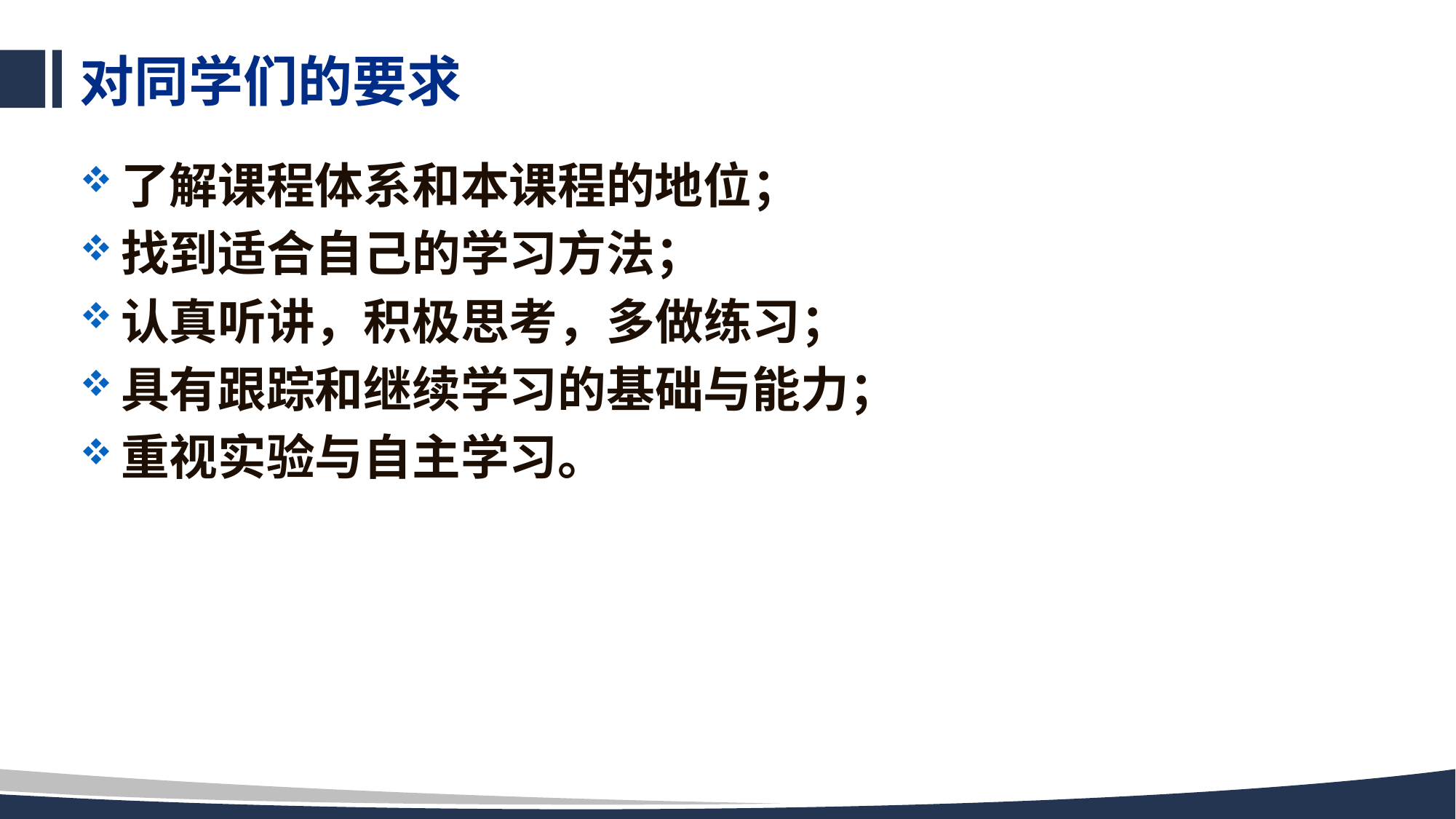

# 对同学们的要求
了解课程体系和本课程的地位；
找到适合自己的学习方法；
认真听讲，积极思考，多做练习；
具有跟踪和继续学习的基础与能力；
重视实验与自主学习。